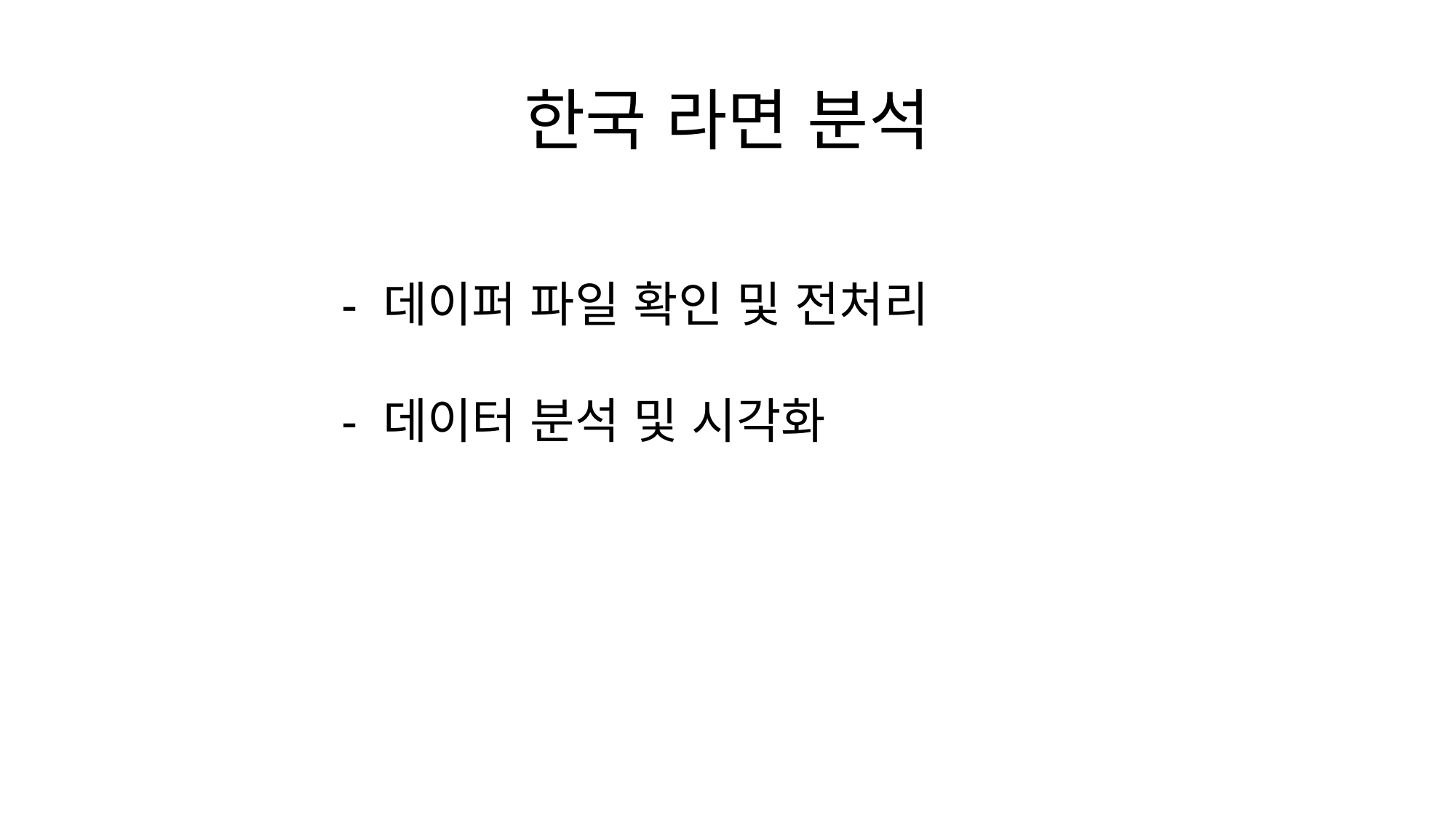

# 한국 라면 분석
- 데이퍼 파일 확인 및 전처리

- 데이터 분석 및 시각화